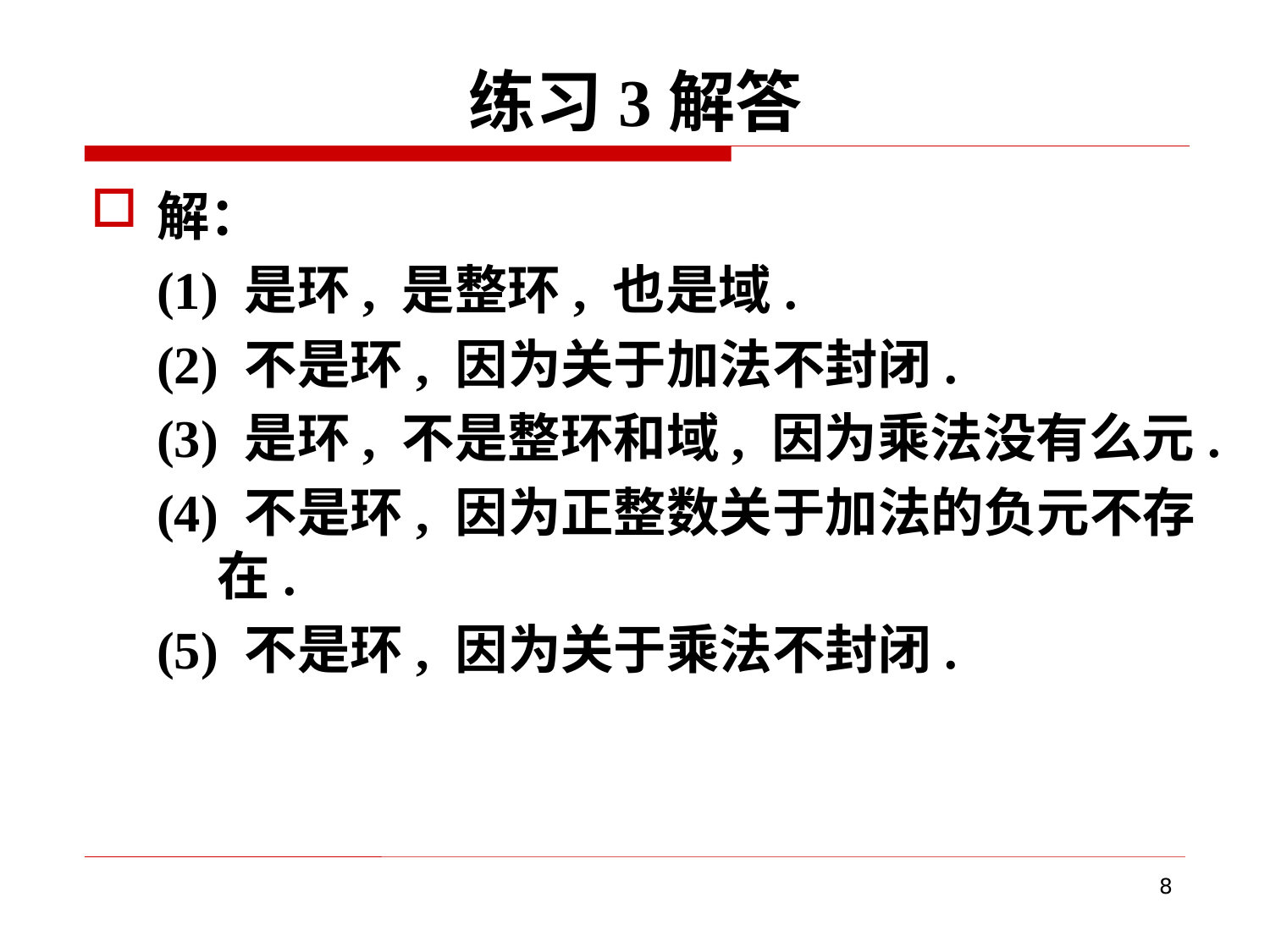

练习3解答
解：
(1) 是环, 是整环, 也是域.
(2) 不是环, 因为关于加法不封闭.
(3) 是环, 不是整环和域, 因为乘法没有么元.
(4) 不是环, 因为正整数关于加法的负元不存在.
(5) 不是环, 因为关于乘法不封闭.

8